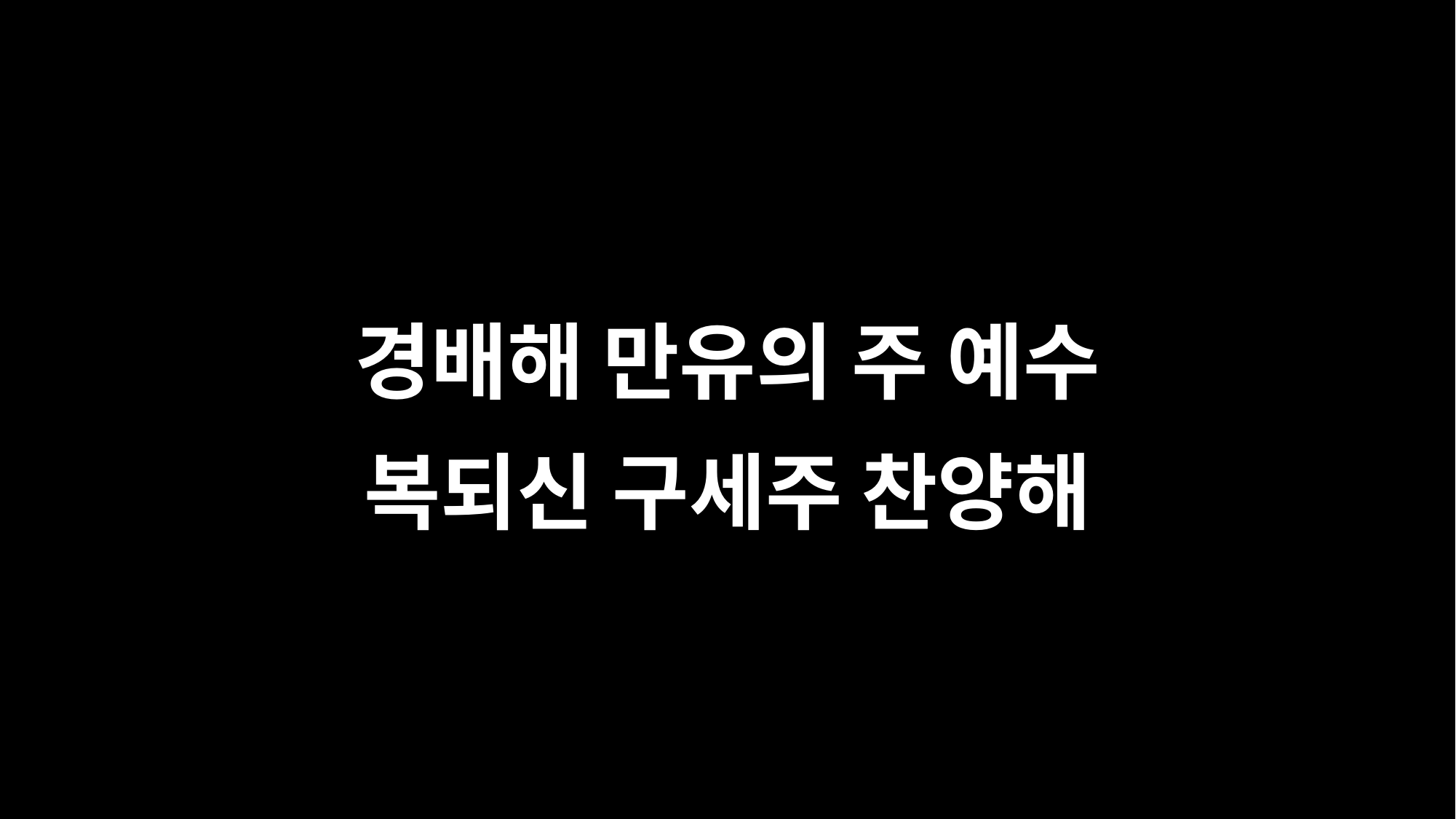

경배해 만유의 주 예수
복되신 구세주 찬양해